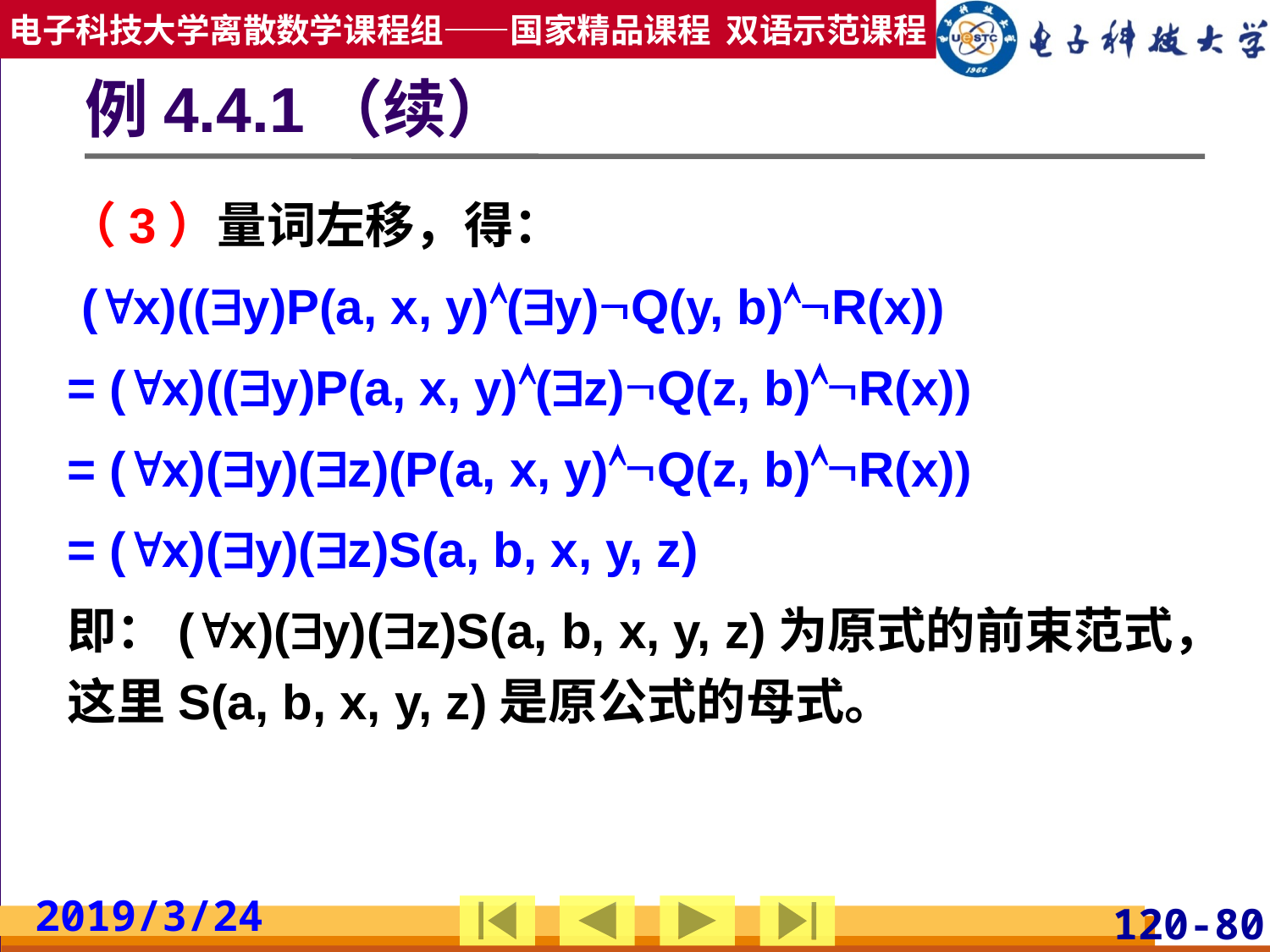

# 例4.4.1（续）
（3）量词左移，得：
 (∀x)((∃y)P(a, x, y)∧(∃y)¬Q(y, b)∧¬R(x))
= (∀x)((∃y)P(a, x, y)∧(∃z)¬Q(z, b)∧¬R(x))
= (∀x)(∃y)(∃z)(P(a, x, y)∧¬Q(z, b)∧¬R(x))
= (∀x)(∃y)(∃z)S(a, b, x, y, z)
即：(∀x)(∃y)(∃z)S(a, b, x, y, z)为原式的前束范式，这里S(a, b, x, y, z)是原公式的母式。
2019/3/24